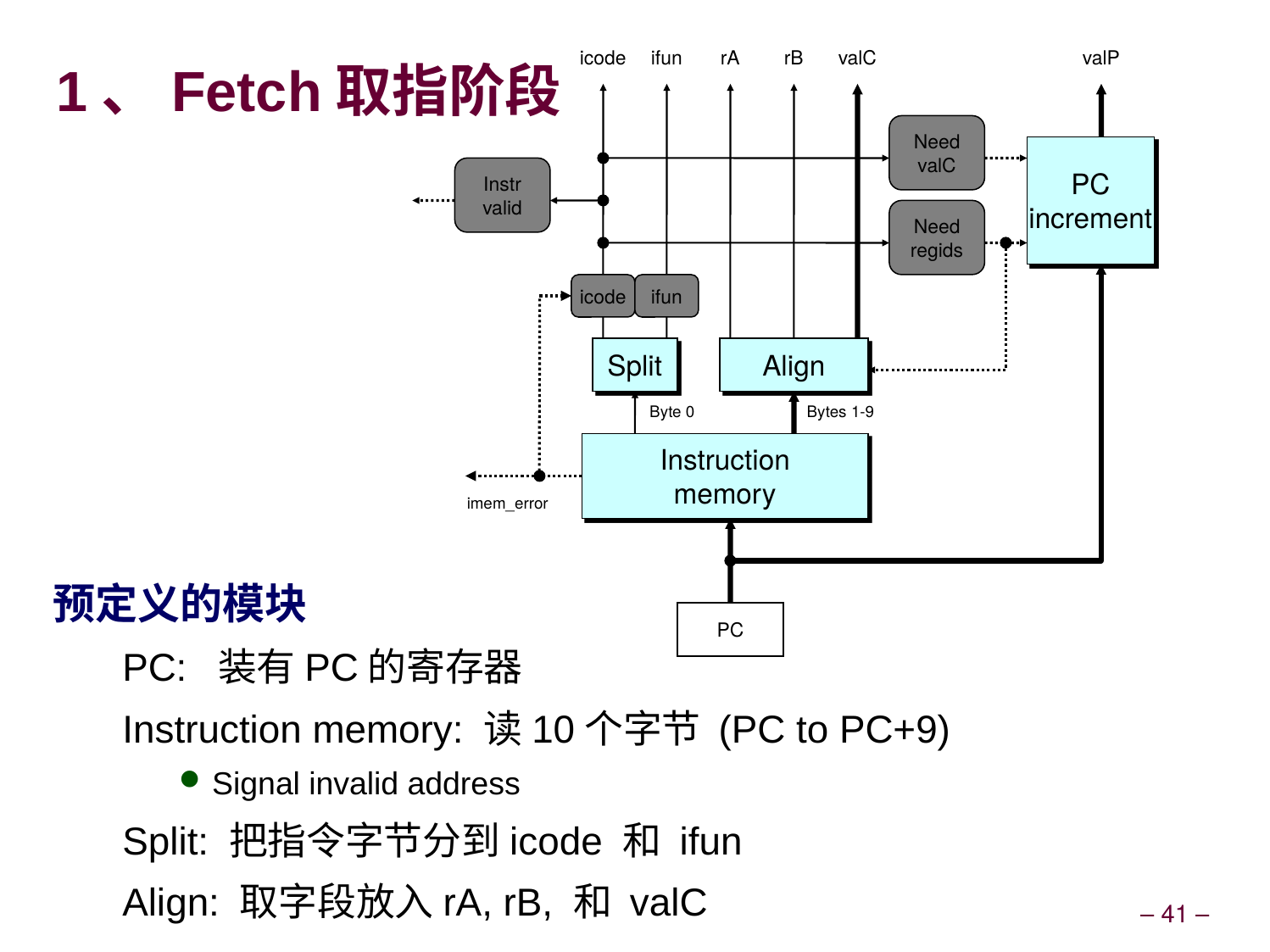

icode
ifun
rA
rB
valC
valP

Need
valC

PC
increment

Instr
valid

Need
regids

icode
ifun
Split
Align

Byte 0
Bytes 1-9
Instruction
memory

imem_error

PC
# 1、Fetch取指阶段
预定义的模块
PC:  装有PC的寄存器
Instruction memory: 读10个字节 (PC to PC+9)
Signal invalid address
Split: 把指令字节分到icode 和 ifun
Align: 取字段放入rA, rB, 和 valC